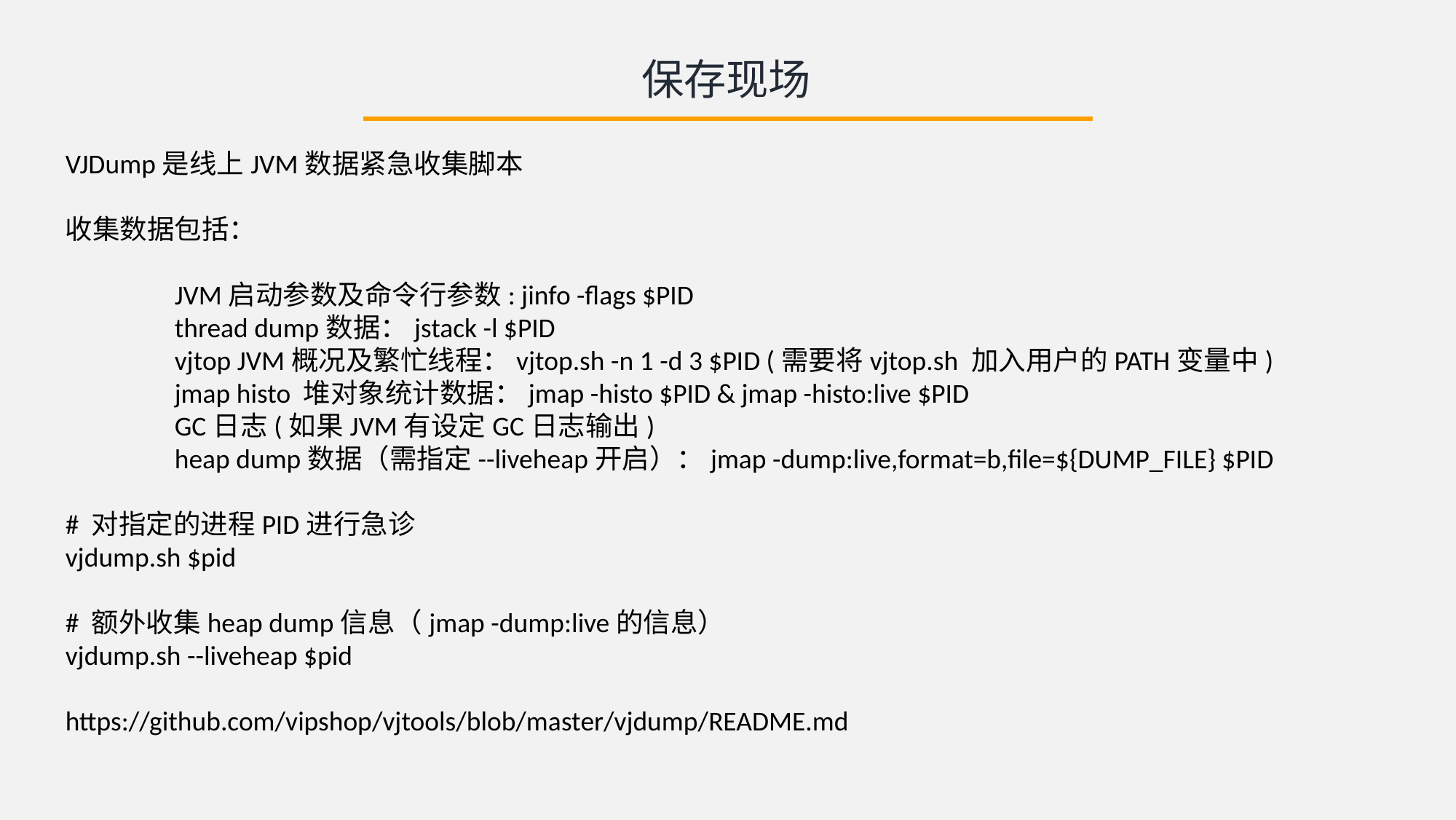

保存现场
VJDump是线上JVM数据紧急收集脚本

收集数据包括：

	JVM启动参数及命令行参数: jinfo -flags $PID
	thread dump数据：jstack -l $PID
	vjtop JVM概况及繁忙线程：vjtop.sh -n 1 -d 3 $PID (需要将vjtop.sh 加入用户的PATH变量中)
	jmap histo 堆对象统计数据：jmap -histo $PID & jmap -histo:live $PID
	GC日志(如果JVM有设定GC日志输出)
	heap dump数据（需指定--liveheap开启）：jmap -dump:live,format=b,file=${DUMP_FILE} $PID

# 对指定的进程PID进行急诊
vjdump.sh $pid

# 额外收集heap dump信息（jmap -dump:live的信息）
vjdump.sh --liveheap $pid

https://github.com/vipshop/vjtools/blob/master/vjdump/README.md